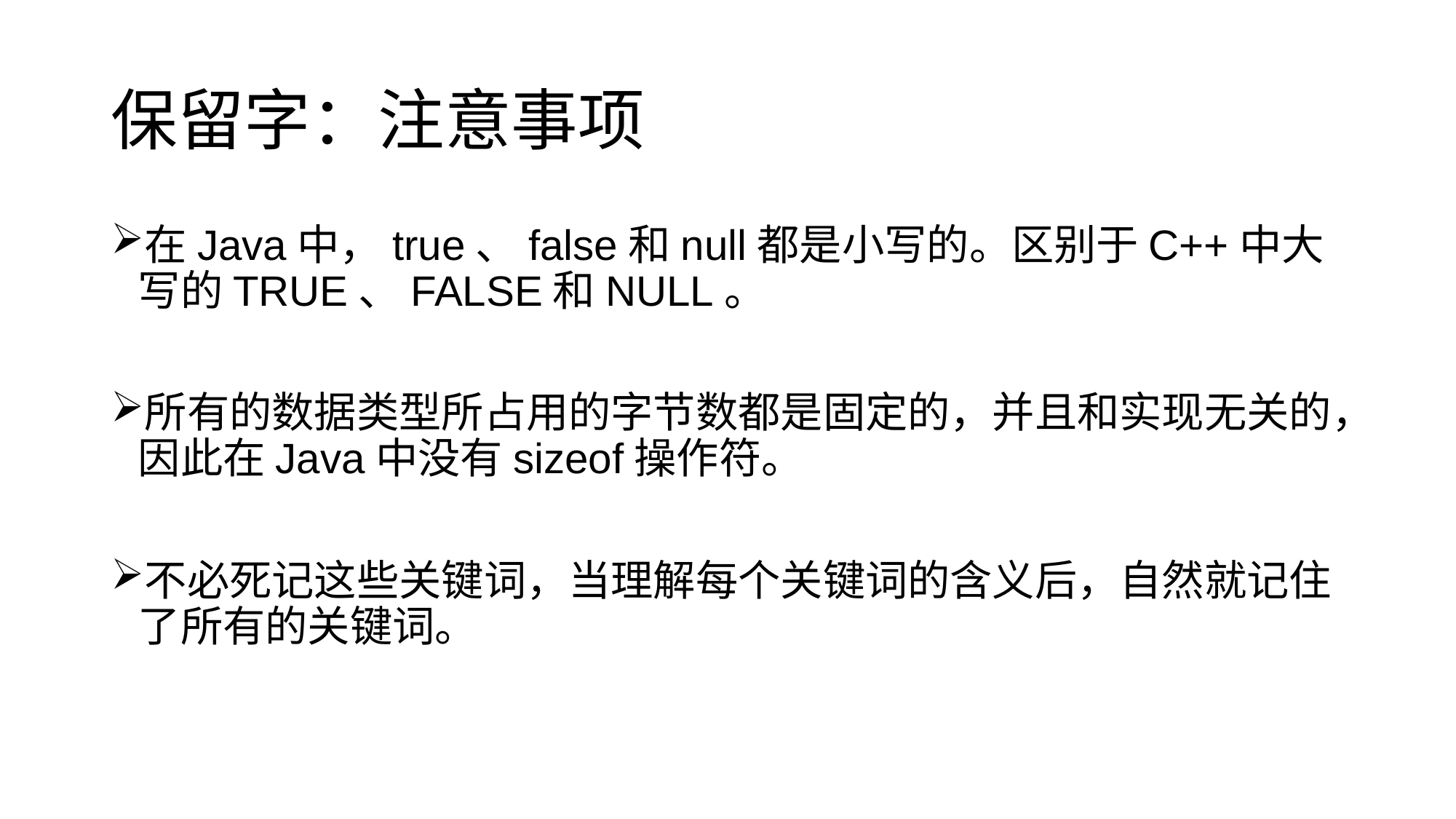

# 保留字：注意事项
在Java中，true、false和null都是小写的。区别于C++中大写的TRUE、FALSE和NULL。

所有的数据类型所占用的字节数都是固定的，并且和实现无关的，因此在Java中没有sizeof操作符。

不必死记这些关键词，当理解每个关键词的含义后，自然就记住了所有的关键词。